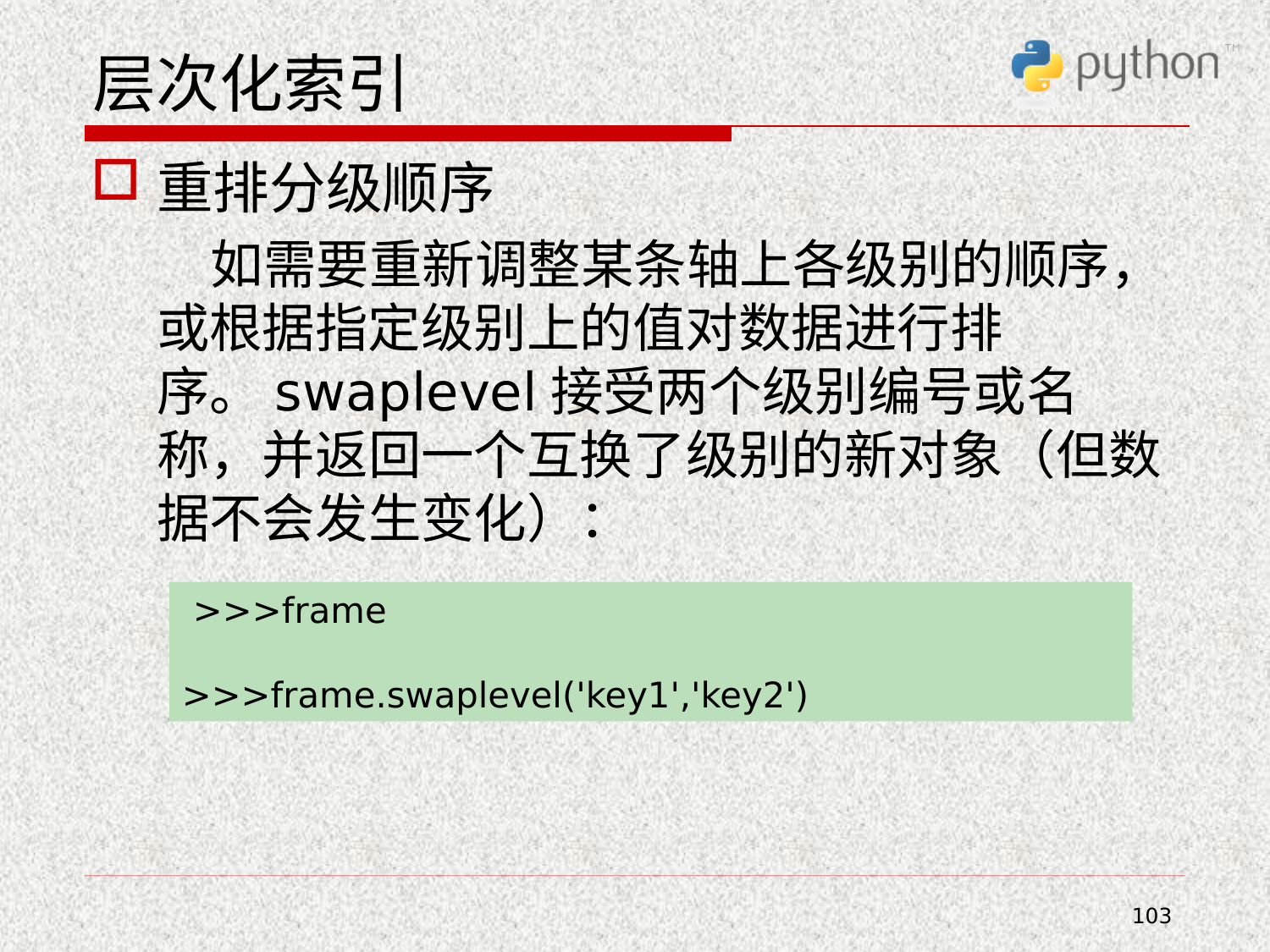

# 层次化索引
重排分级顺序
         如需要重新调整某条轴上各级别的顺序，或根据指定级别上的值对数据进行排序。swaplevel接受两个级别编号或名称，并返回一个互换了级别的新对象（但数据不会发生变化）：

 >>>frame

>>>frame.swaplevel('key1','key2')
103